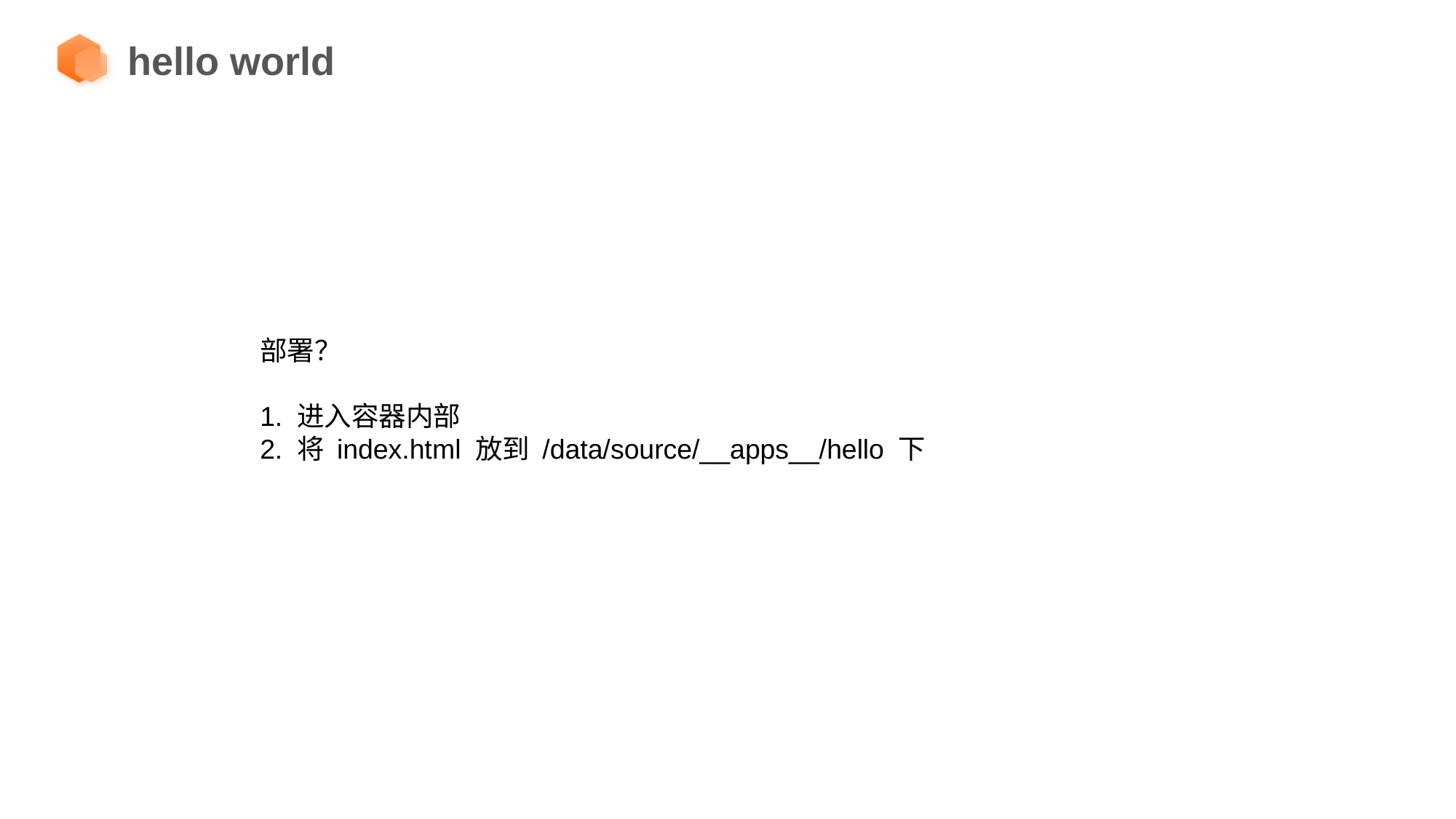

hello world
部署？

1. 进入容器内部
2. 将 index.html 放到 /data/source/__apps__/hello 下